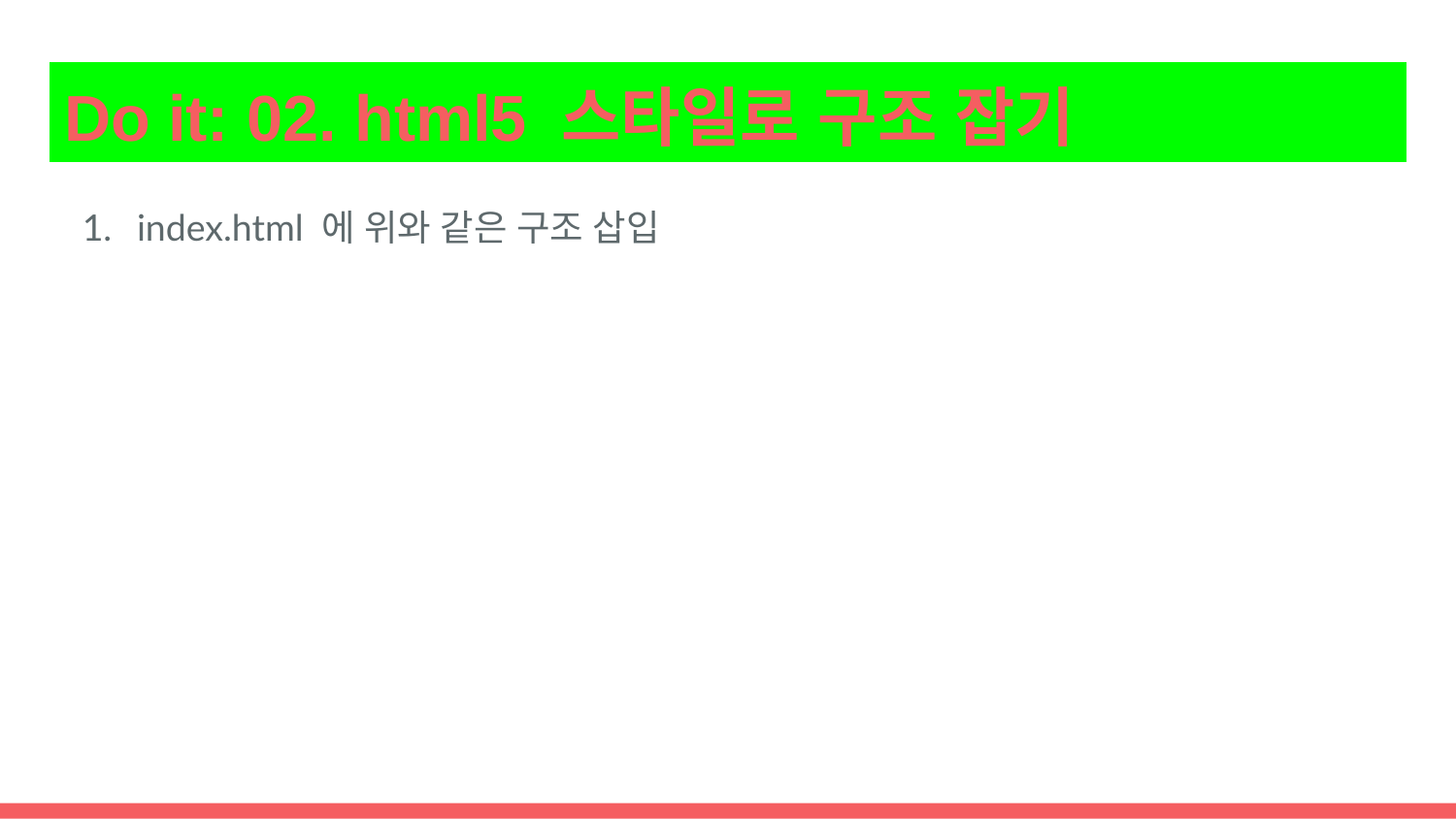

# Do it: 02. html5 스타일로 구조 잡기
index.html 에 위와 같은 구조 삽입